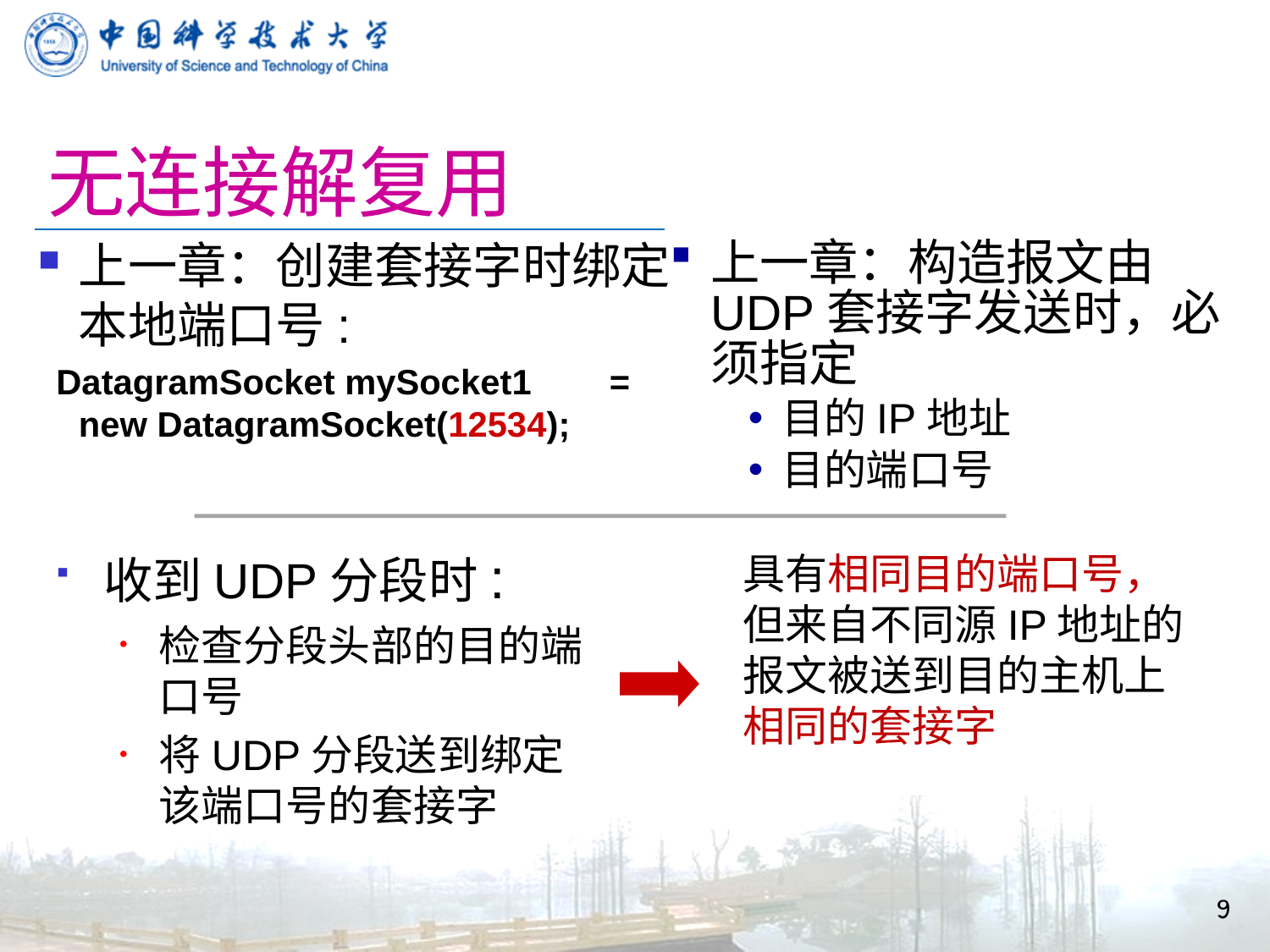

# 无连接解复用

上一章：构造报文由UDP套接字发送时，必须指定
目的IP地址
目的端口号
上一章：创建套接字时绑定本地端口号:
  DatagramSocket mySocket1        = new DatagramSocket(12534);

收到UDP分段时:
检查分段头部的目的端口号
将UDP分段送到绑定该端口号的套接字
具有相同目的端口号，但来自不同源IP地址的报文被送到目的主机上相同的套接字

9